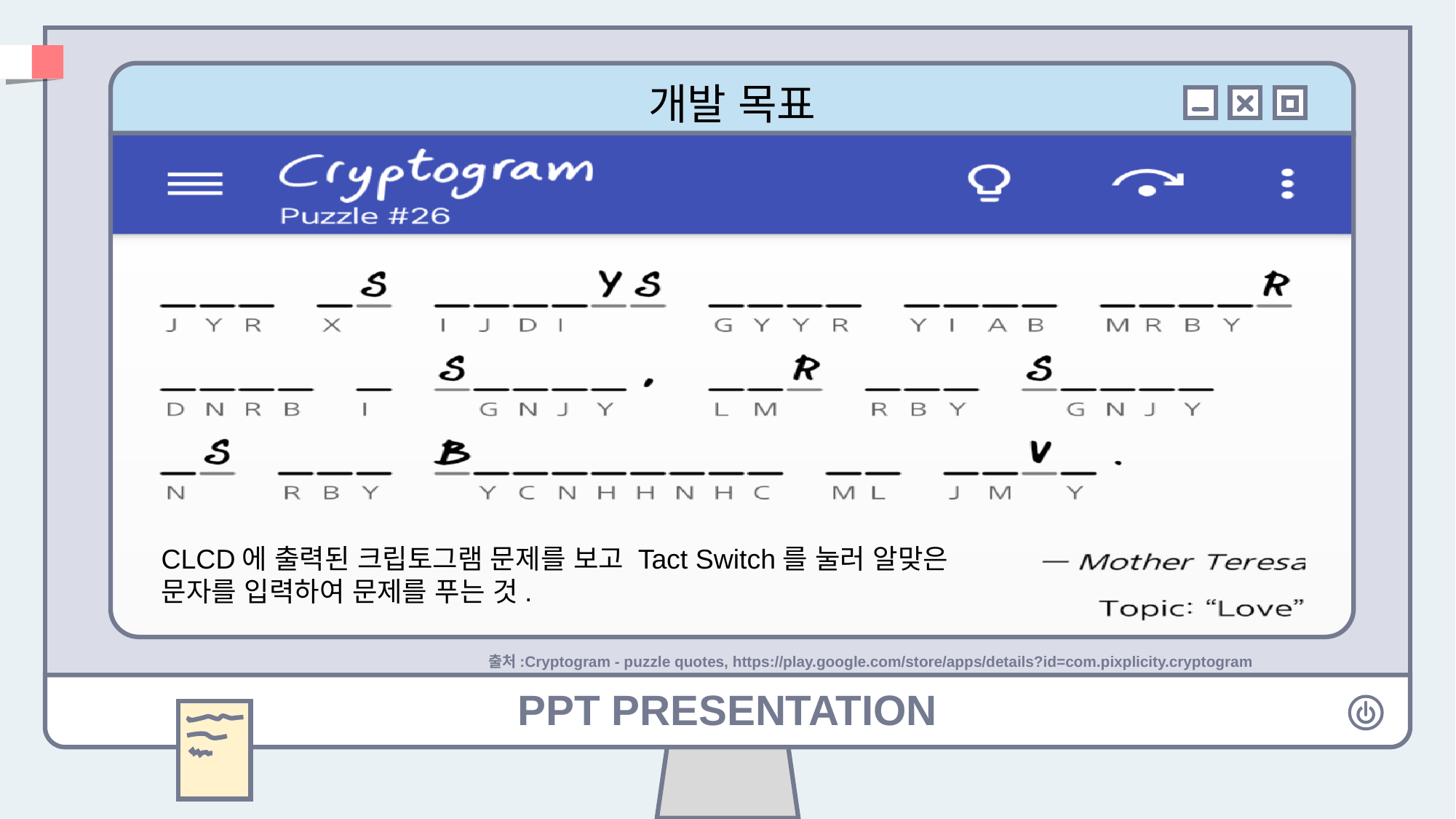

개발 목표

CLCD에 출력된 크립토그램 문제를 보고 Tact Switch를 눌러 알맞은 문자를 입력하여 문제를 푸는 것.

출처:Cryptogram - puzzle quotes, https://play.google.com/store/apps/details?id=com.pixplicity.cryptogram
PPT PRESENTATION